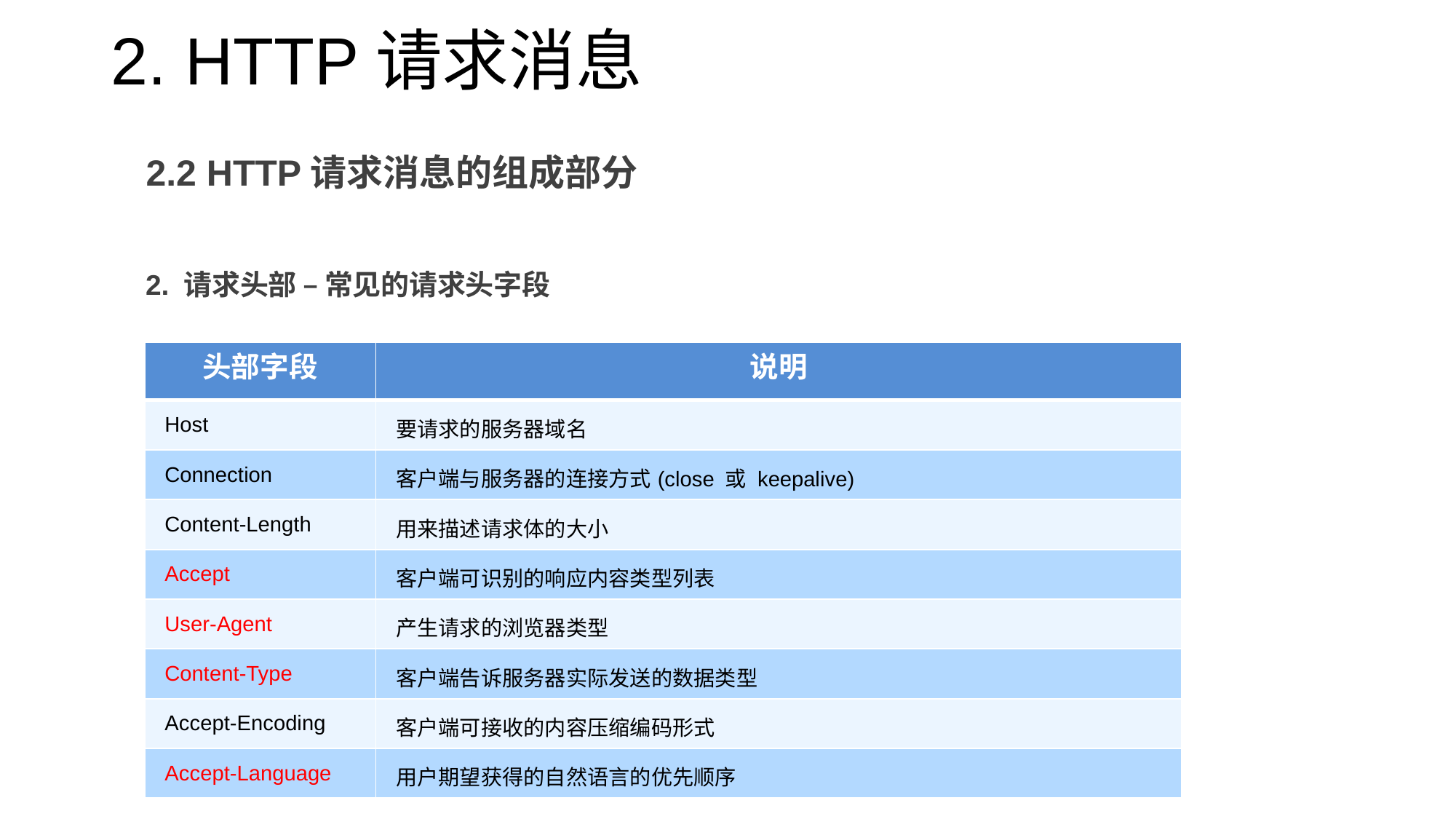

# 2. HTTP请求消息
2.2 HTTP请求消息的组成部分
2. 请求头部 – 常见的请求头字段
| 头部字段 | 说明 |
| --- | --- |
| Host | 要请求的服务器域名 |
| Connection | 客户端与服务器的连接方式(close 或 keepalive) |
| Content-Length | 用来描述请求体的大小 |
| Accept | 客户端可识别的响应内容类型列表 |
| User-Agent | 产生请求的浏览器类型 |
| Content-Type | 客户端告诉服务器实际发送的数据类型 |
| Accept-Encoding | 客户端可接收的内容压缩编码形式 |
| Accept-Language | 用户期望获得的自然语言的优先顺序 |